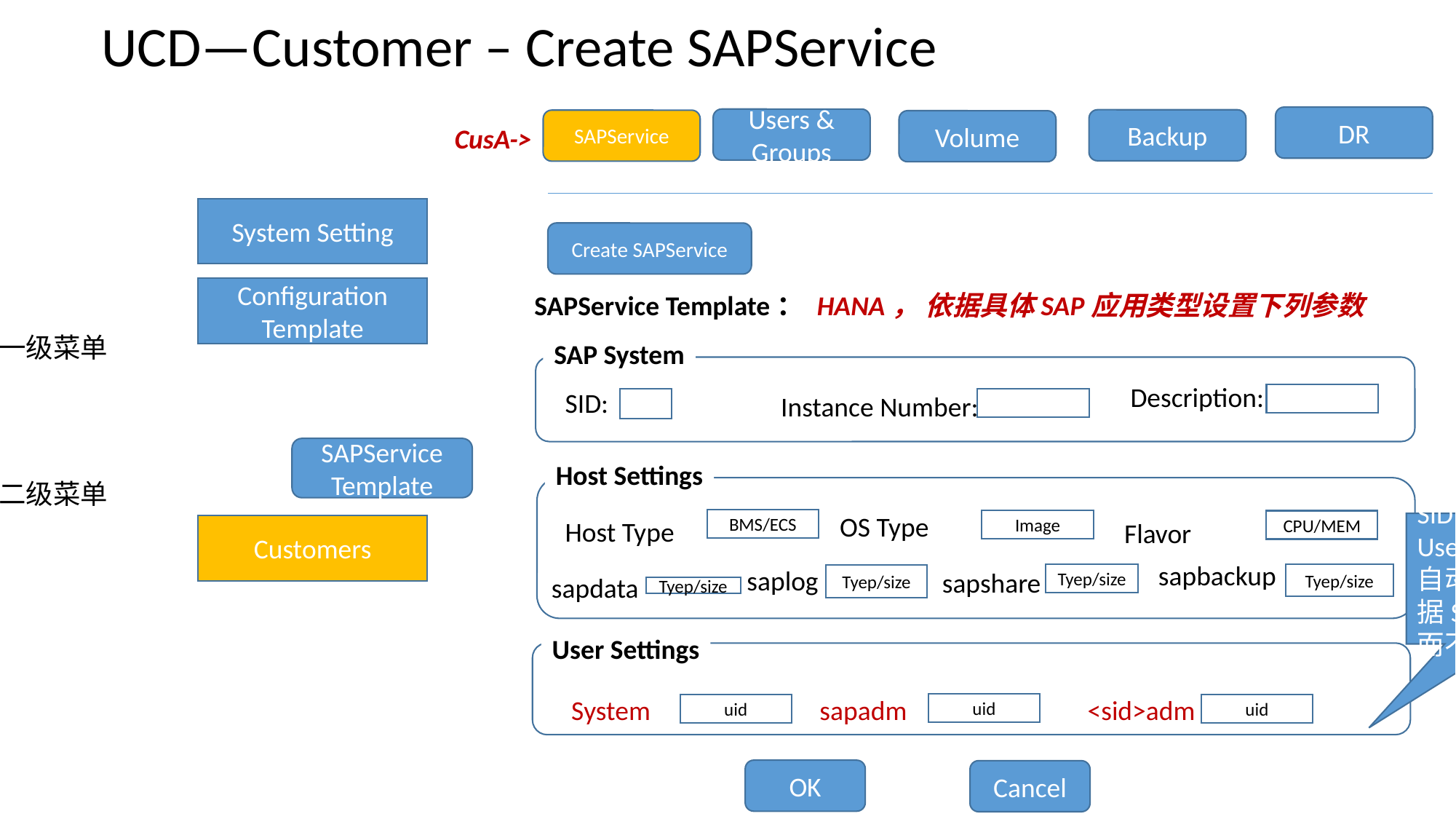

# UCD—Customer – Create SAPService
DR
Users & Groups
Backup
SAPService
Volume
CusA->
System Setting
Create SAPService
Configuration Template
SAPService Template： HANA， 依据具体SAP应用类型设置下列参数
一级菜单
SAP System

Description:
SID:
Instance Number:

SAPService Template
Host Settings
二级菜单

OS Type
Host Type
BMS/ECS
Image
Flavor
CPU/MEM
SID相关的User，需要时能自动创建，并依据SAP应用不同而不同。
Customers
sapbackup
saplog
sapshare
Tyep/size
Tyep/size
sapdata
Tyep/size
Tyep/size
User Settings

System
sapadm
<sid>adm
uid
uid
uid
OK
Cancel